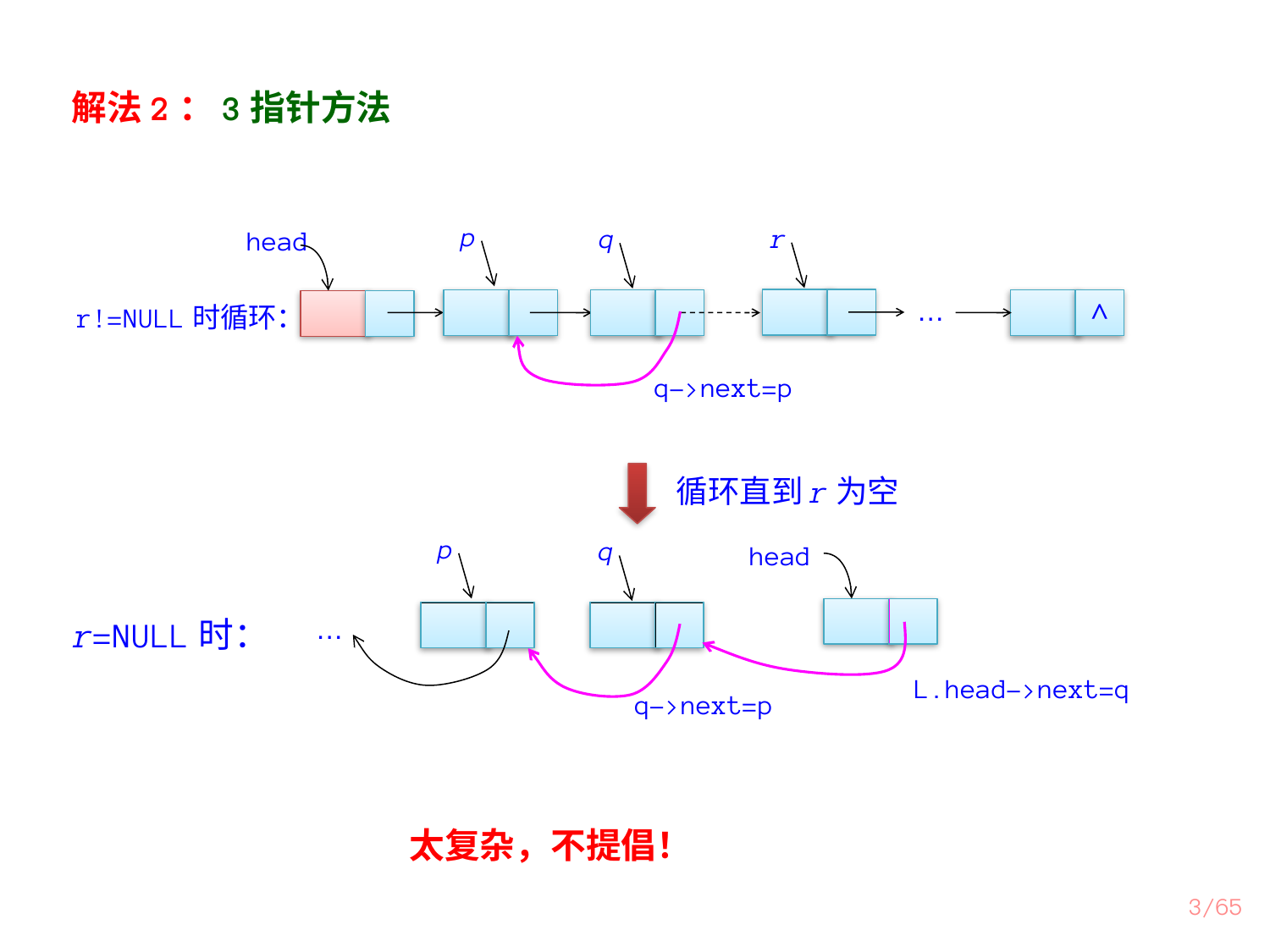

解法2：3指针方法
p
r
q
head

∧

…
r!=NULL时循环：

q->next=p

循环直到r为空
p
q
head

…
r=NULL时：

L.head->next=q
q->next=p
太复杂，不提倡！
3/65